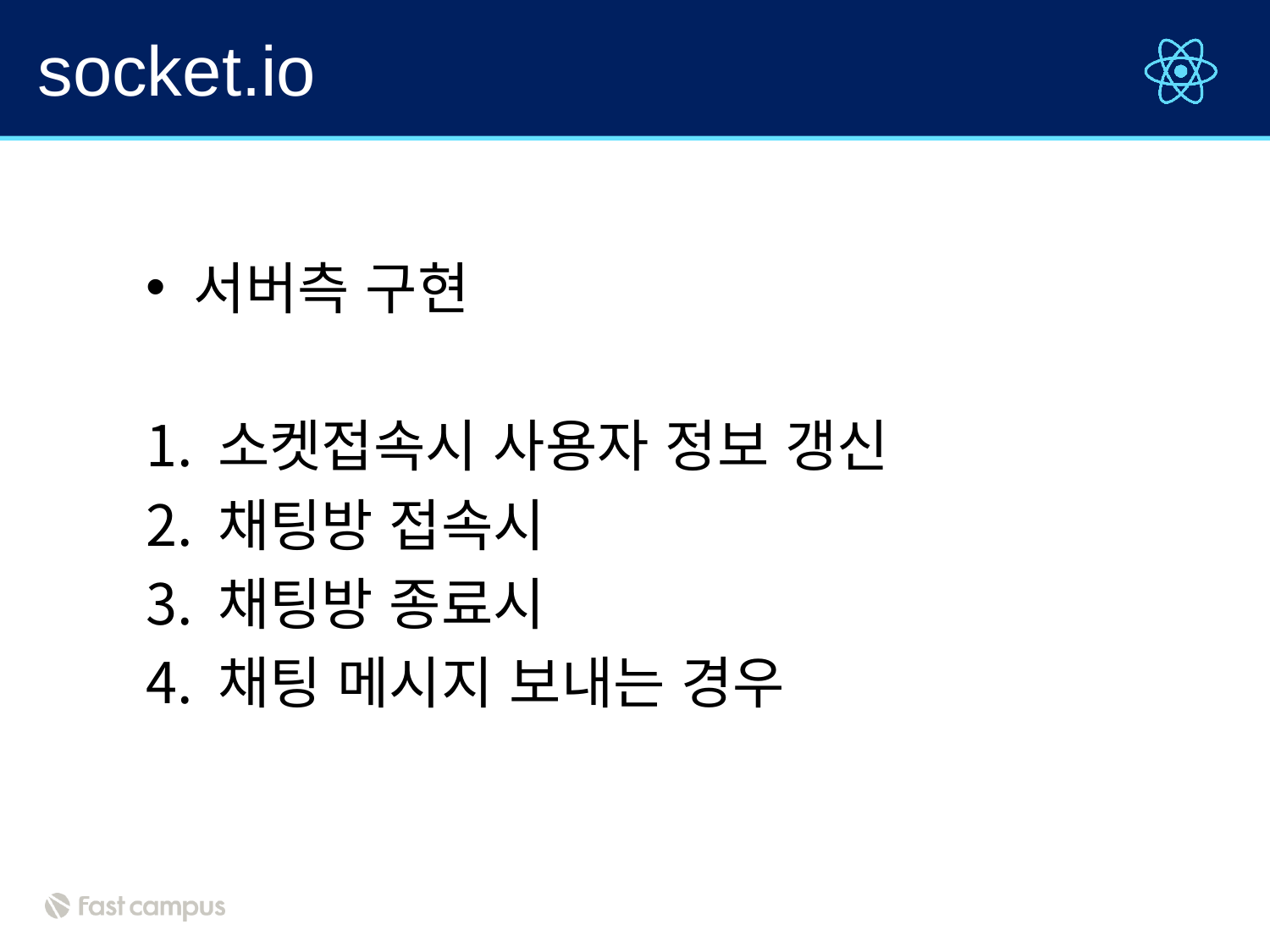

# socket.io
서버측 구현

소켓접속시 사용자 정보 갱신
채팅방 접속시
채팅방 종료시
채팅 메시지 보내는 경우